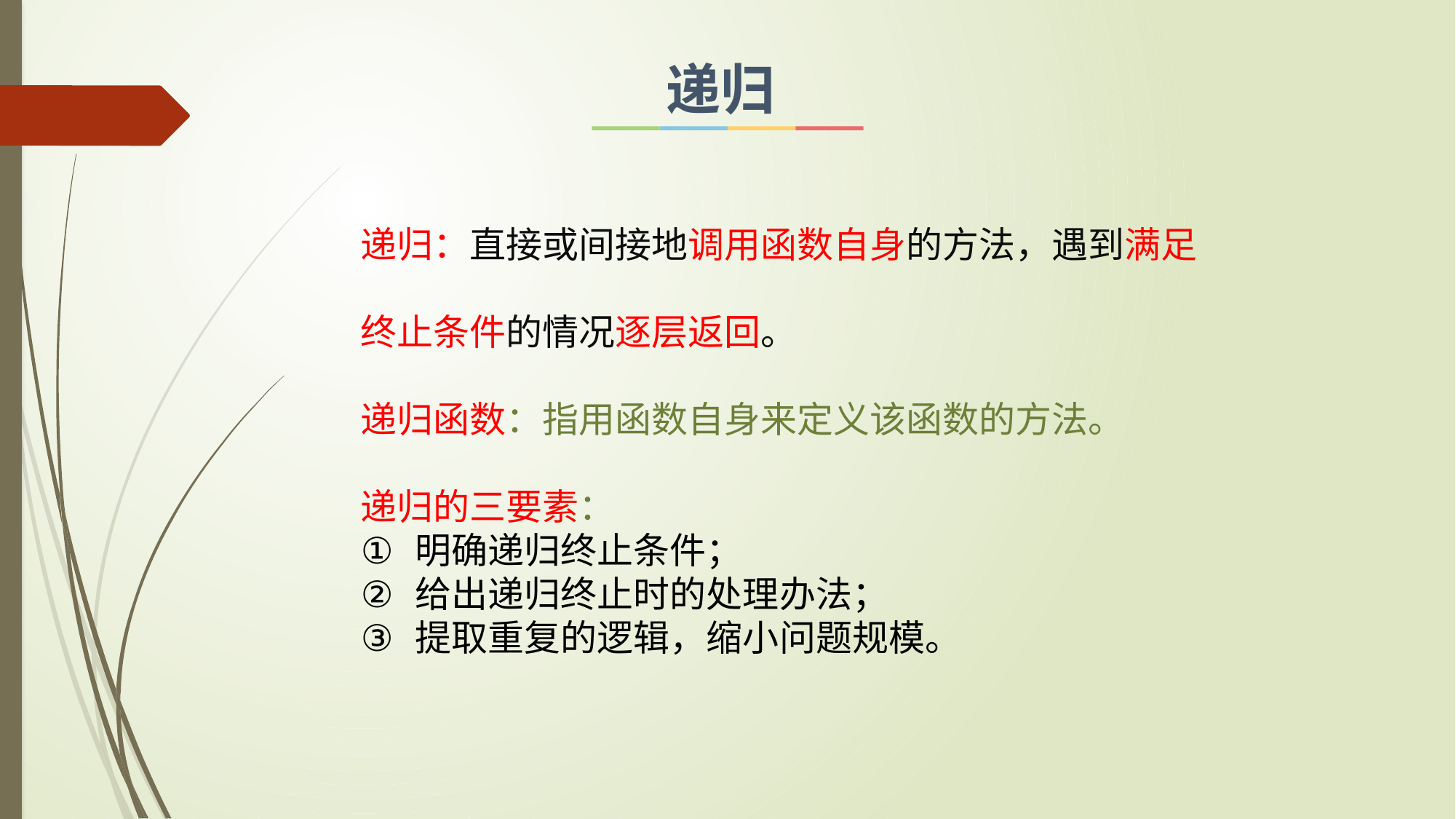

递归

递归：直接或间接地调用函数自身的方法，遇到满足终止条件的情况逐层返回。
递归函数：指用函数自身来定义该函数的方法。
递归的三要素：
明确递归终止条件；
给出递归终止时的处理办法；
提取重复的逻辑，缩小问题规模。